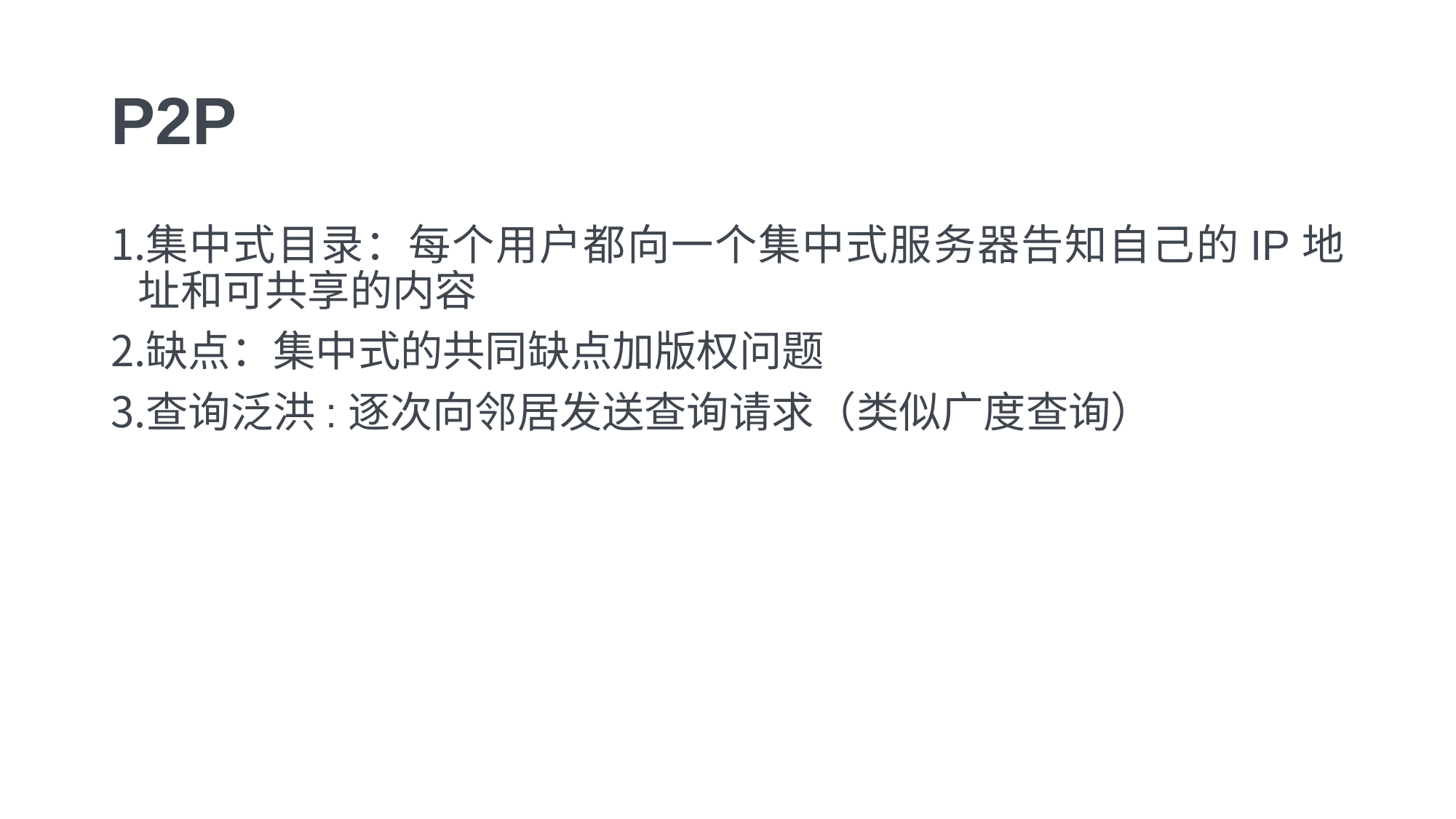

# P2P
集中式目录：每个用户都向一个集中式服务器告知自己的IP地址和可共享的内容
缺点：集中式的共同缺点加版权问题
查询泛洪:逐次向邻居发送查询请求（类似广度查询）